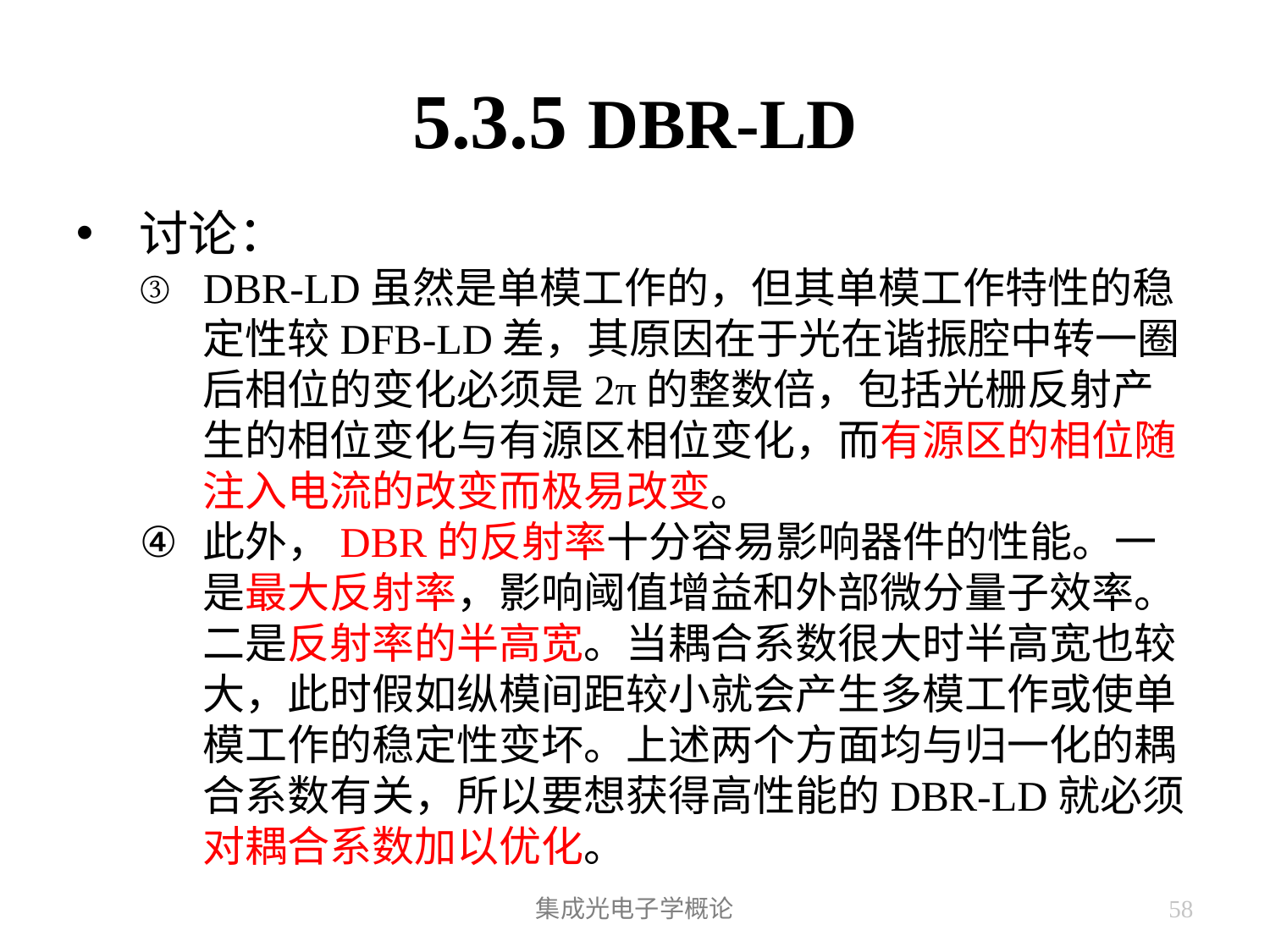

# 5.3.5 DBR-LD
讨论：
DBR-LD虽然是单模工作的，但其单模工作特性的稳定性较DFB-LD差，其原因在于光在谐振腔中转一圈后相位的变化必须是2π的整数倍，包括光栅反射产生的相位变化与有源区相位变化，而有源区的相位随注入电流的改变而极易改变。
此外，DBR的反射率十分容易影响器件的性能。一是最大反射率，影响阈值增益和外部微分量子效率。二是反射率的半高宽。当耦合系数很大时半高宽也较大，此时假如纵模间距较小就会产生多模工作或使单模工作的稳定性变坏。上述两个方面均与归一化的耦合系数有关，所以要想获得高性能的DBR-LD就必须对耦合系数加以优化。

集成光电子学概论
58